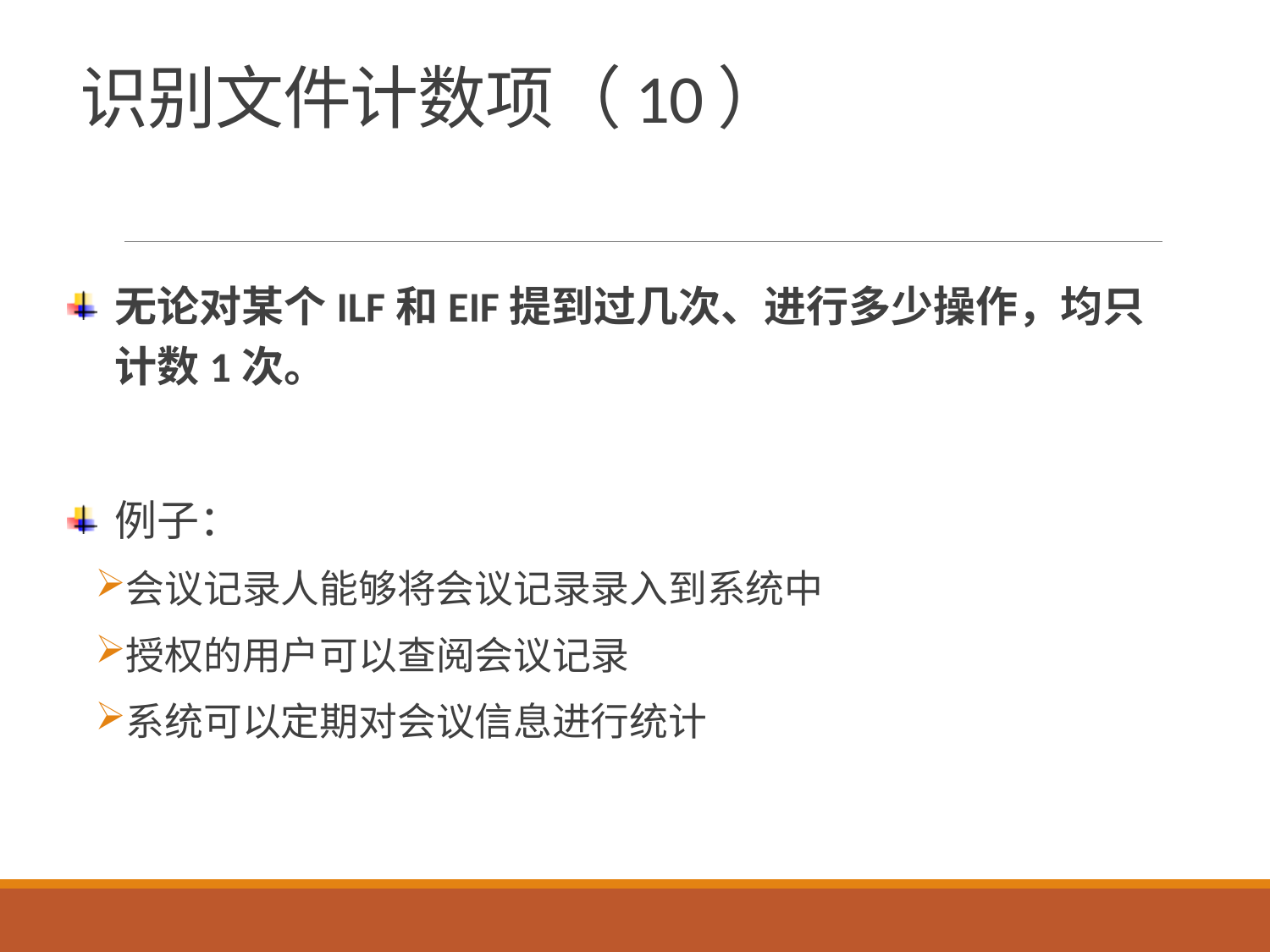

# 识别文件计数项（10）
无论对某个ILF和EIF提到过几次、进行多少操作，均只计数1次。

例子：
会议记录人能够将会议记录录入到系统中
授权的用户可以查阅会议记录
系统可以定期对会议信息进行统计